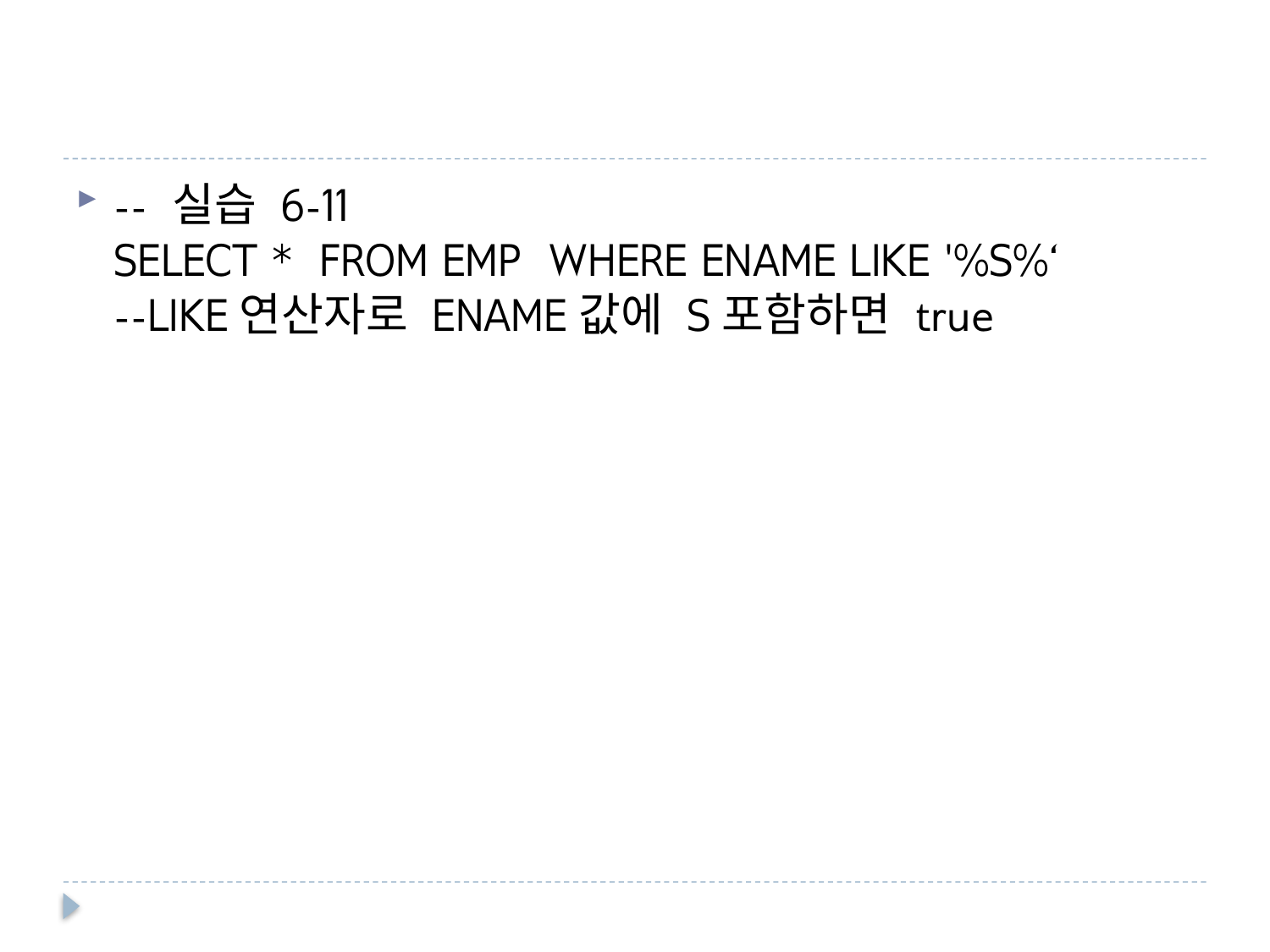

#
-- 실습 6-11
SELECT *  FROM EMP  WHERE ENAME LIKE '%S%‘
--LIKE연산자로 ENAME값에 S포함하면 true